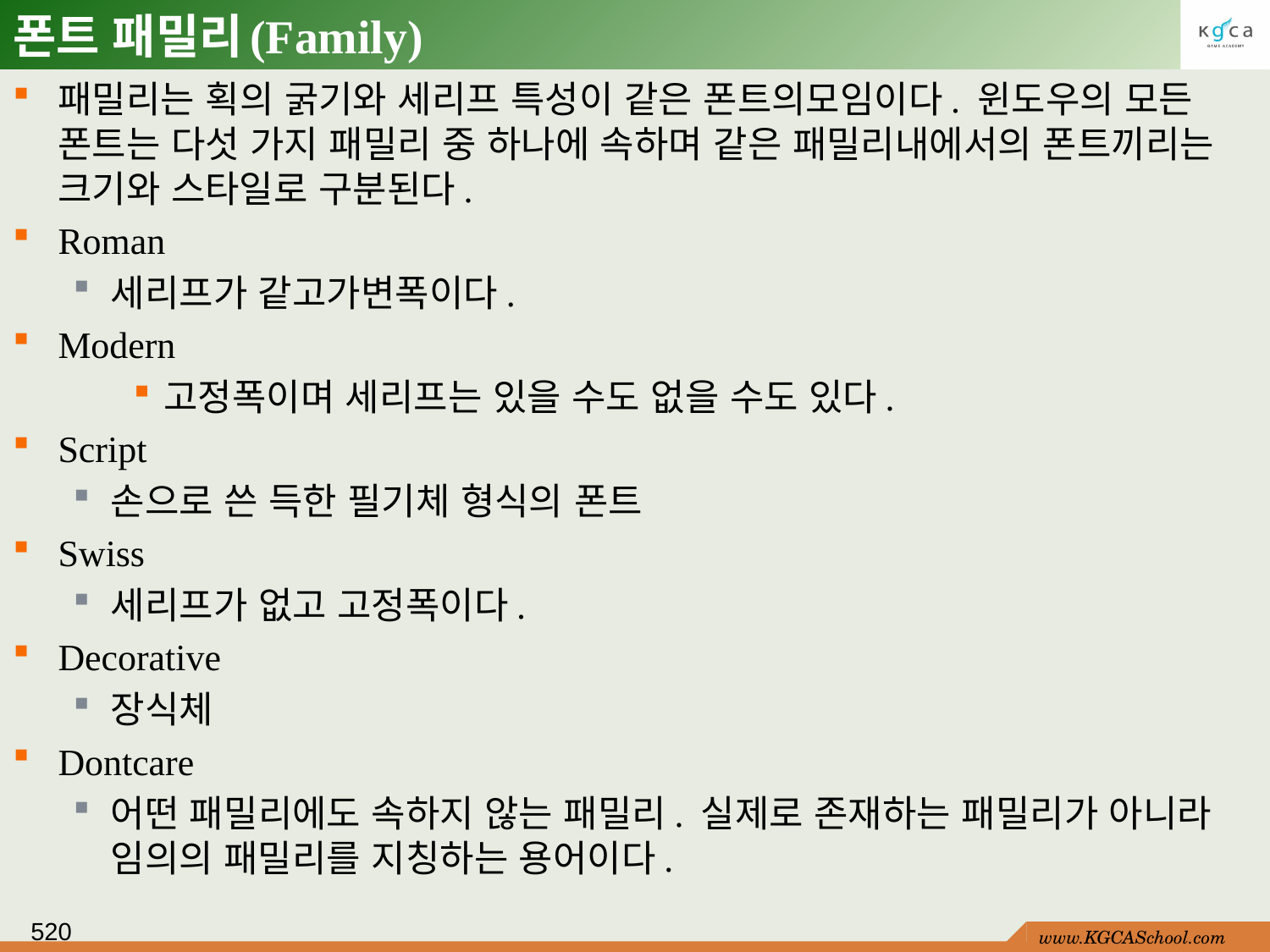

# 폰트 패밀리(Family)
패밀리는 획의 굵기와 세리프 특성이 같은 폰트의모임이다. 윈도우의 모든 폰트는 다섯 가지 패밀리 중 하나에 속하며 같은 패밀리내에서의 폰트끼리는 크기와 스타일로 구분된다.
Roman
세리프가 같고가변폭이다.
Modern
고정폭이며 세리프는 있을 수도 없을 수도 있다.
Script
손으로 쓴 득한 필기체 형식의 폰트
Swiss
세리프가 없고 고정폭이다.
Decorative
장식체
Dontcare
어떤 패밀리에도 속하지 않는 패밀리. 실제로 존재하는 패밀리가 아니라 임의의 패밀리를 지칭하는 용어이다.
520